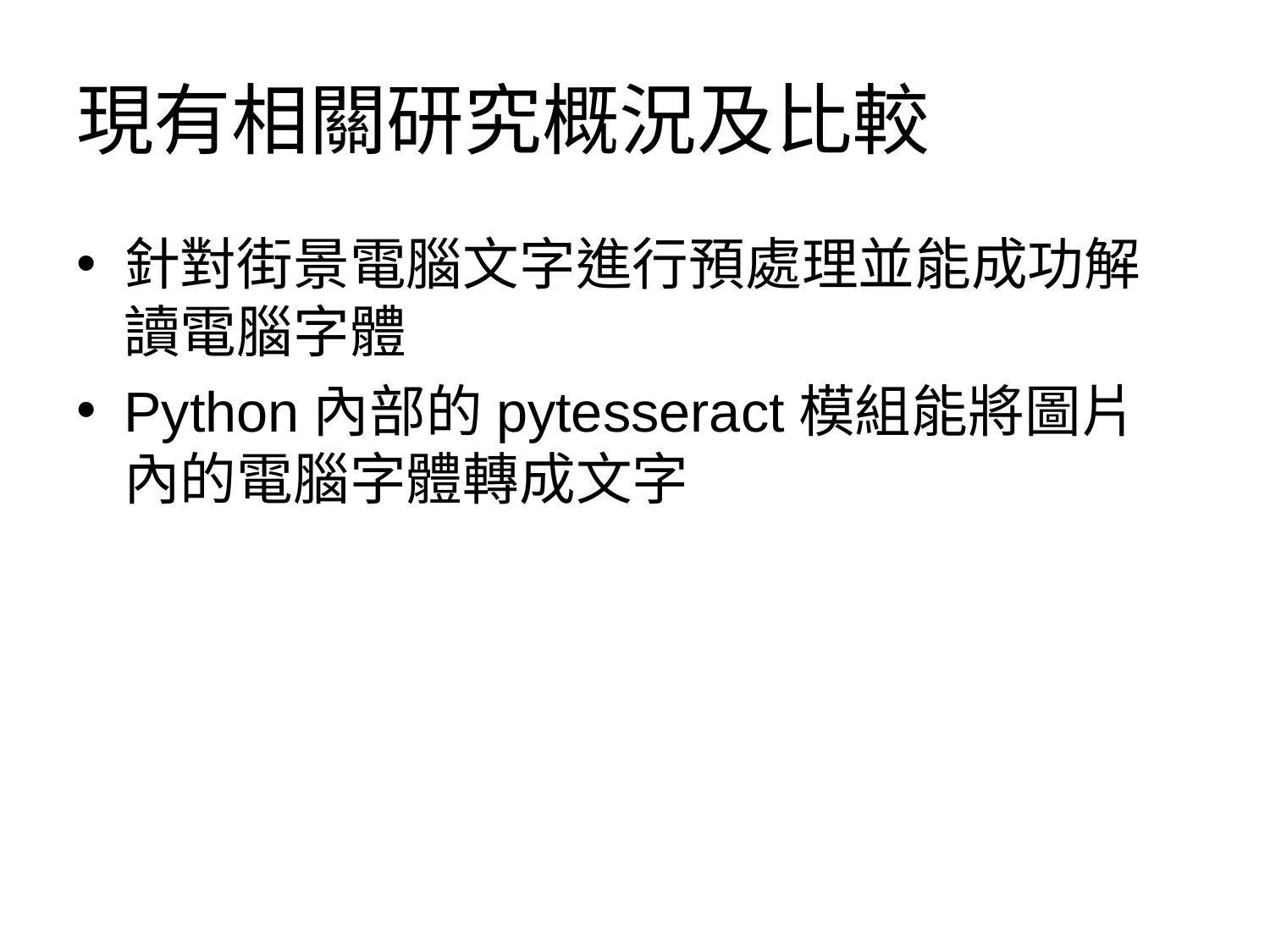

# 現有相關研究概況及比較
針對街景電腦文字進行預處理並能成功解讀電腦字體
Python內部的pytesseract模組能將圖片內的電腦字體轉成文字